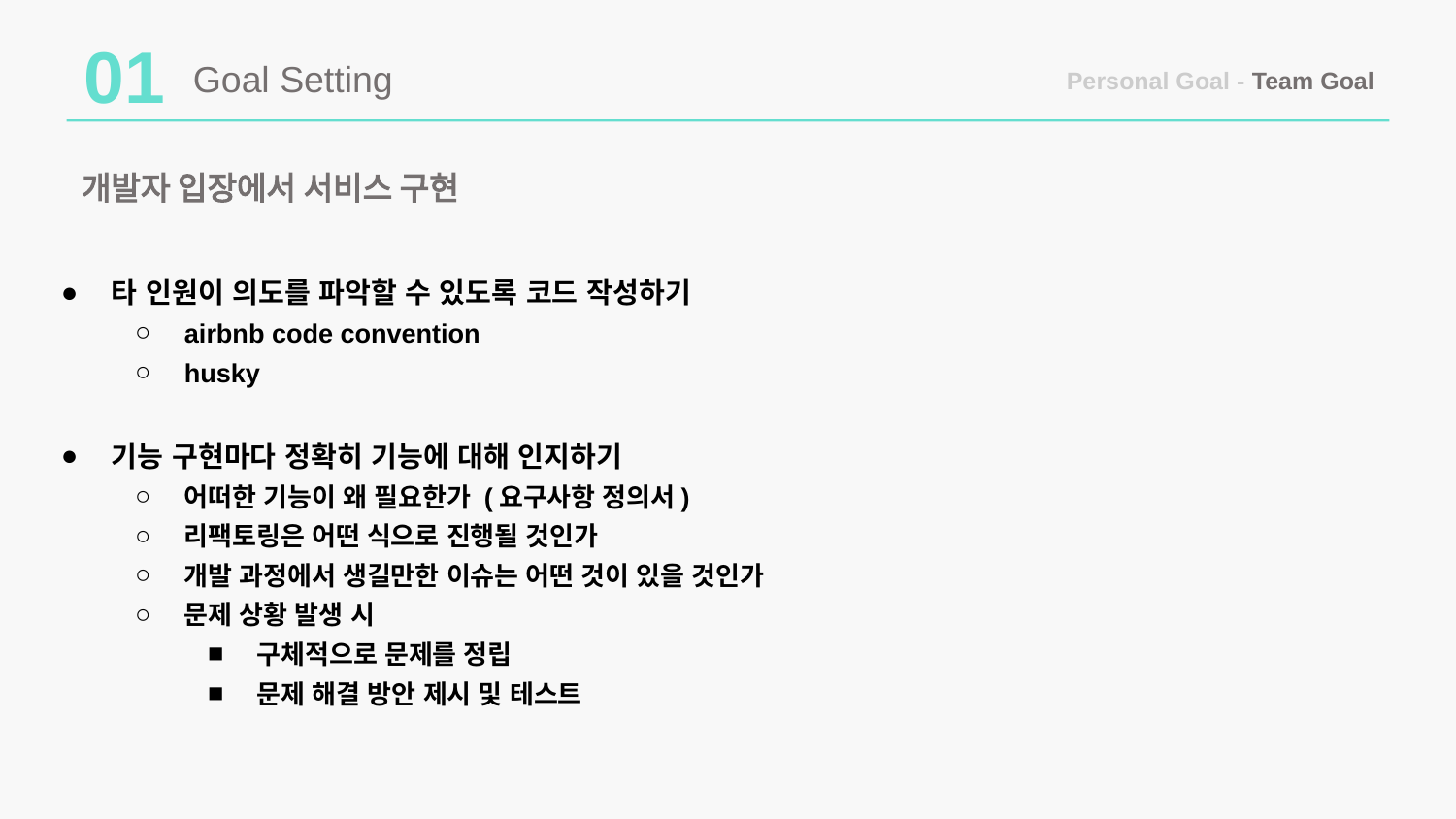

01
Goal Setting
Personal Goal - Team Goal

 개발자 입장에서 서비스 구현
타 인원이 의도를 파악할 수 있도록 코드 작성하기
airbnb code convention
husky

기능 구현마다 정확히 기능에 대해 인지하기
어떠한 기능이 왜 필요한가 (요구사항 정의서)
리팩토링은 어떤 식으로 진행될 것인가
개발 과정에서 생길만한 이슈는 어떤 것이 있을 것인가
문제 상황 발생 시
구체적으로 문제를 정립
문제 해결 방안 제시 및 테스트